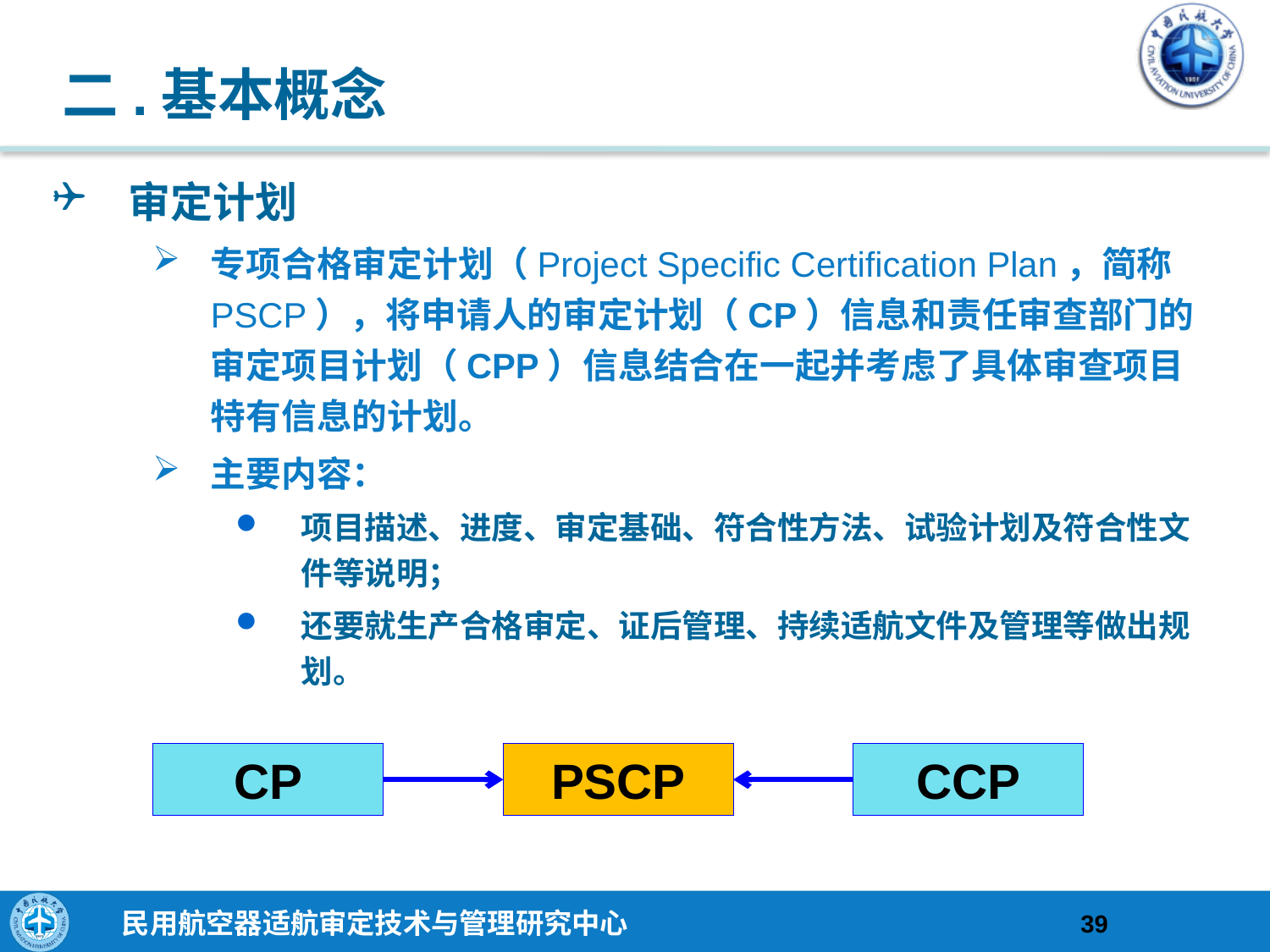

# 二.基本概念
审定计划
专项合格审定计划（Project Specific Certification Plan，简称PSCP），将申请人的审定计划（CP）信息和责任审查部门的审定项目计划（CPP）信息结合在一起并考虑了具体审查项目特有信息的计划。
主要内容：
项目描述、进度、审定基础、符合性方法、试验计划及符合性文件等说明；
还要就生产合格审定、证后管理、持续适航文件及管理等做出规划。

CP
PSCP
CCP